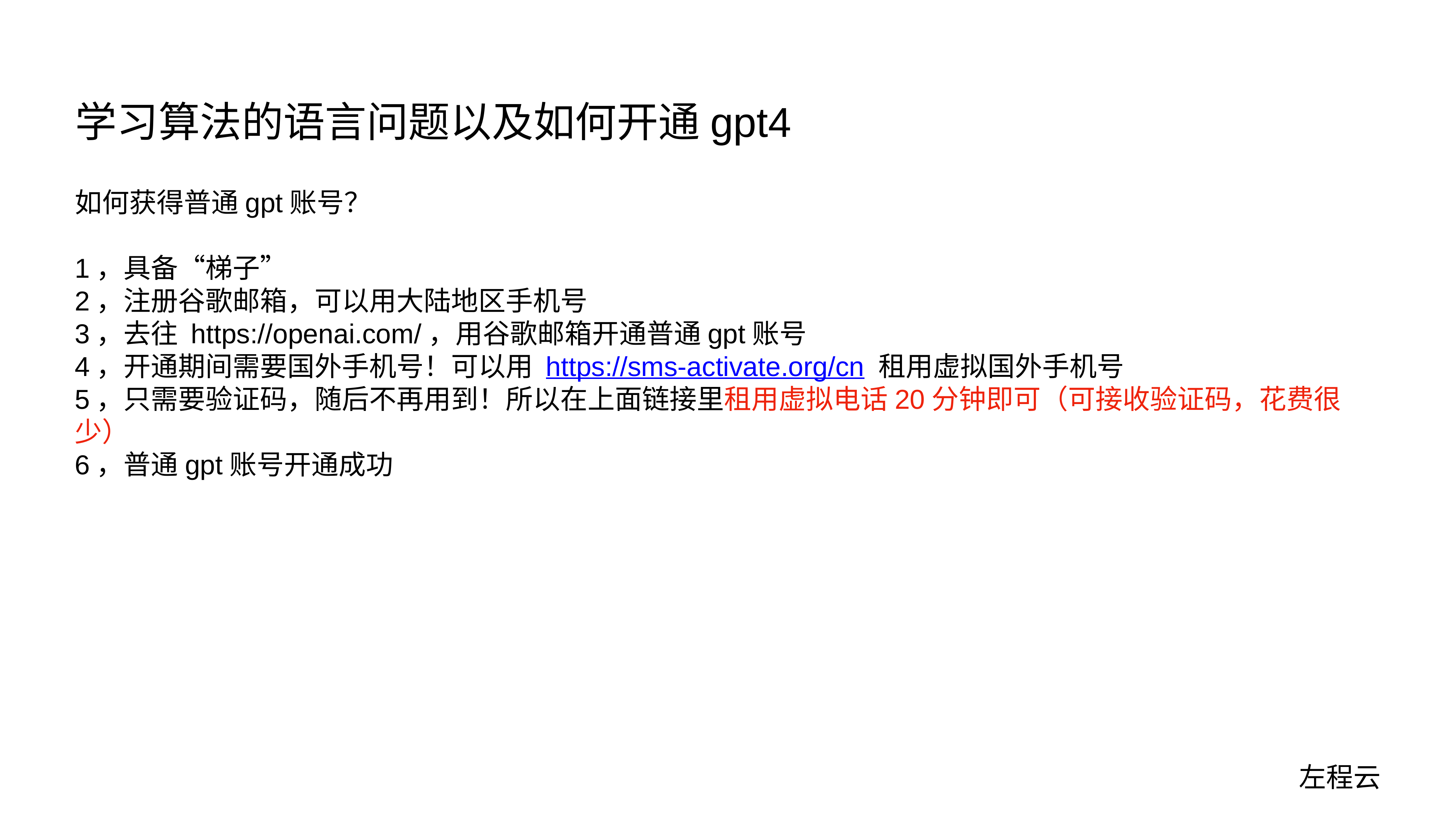

# 学习算法的语言问题以及如何开通gpt4
如何获得普通gpt账号？

1，具备“梯子”
2，注册谷歌邮箱，可以用大陆地区手机号
3，去往 https://openai.com/，用谷歌邮箱开通普通gpt账号
4，开通期间需要国外手机号！可以用 https://sms-activate.org/cn 租用虚拟国外手机号
5，只需要验证码，随后不再用到！所以在上面链接里租用虚拟电话20分钟即可（可接收验证码，花费很少）
6，普通gpt账号开通成功
左程云